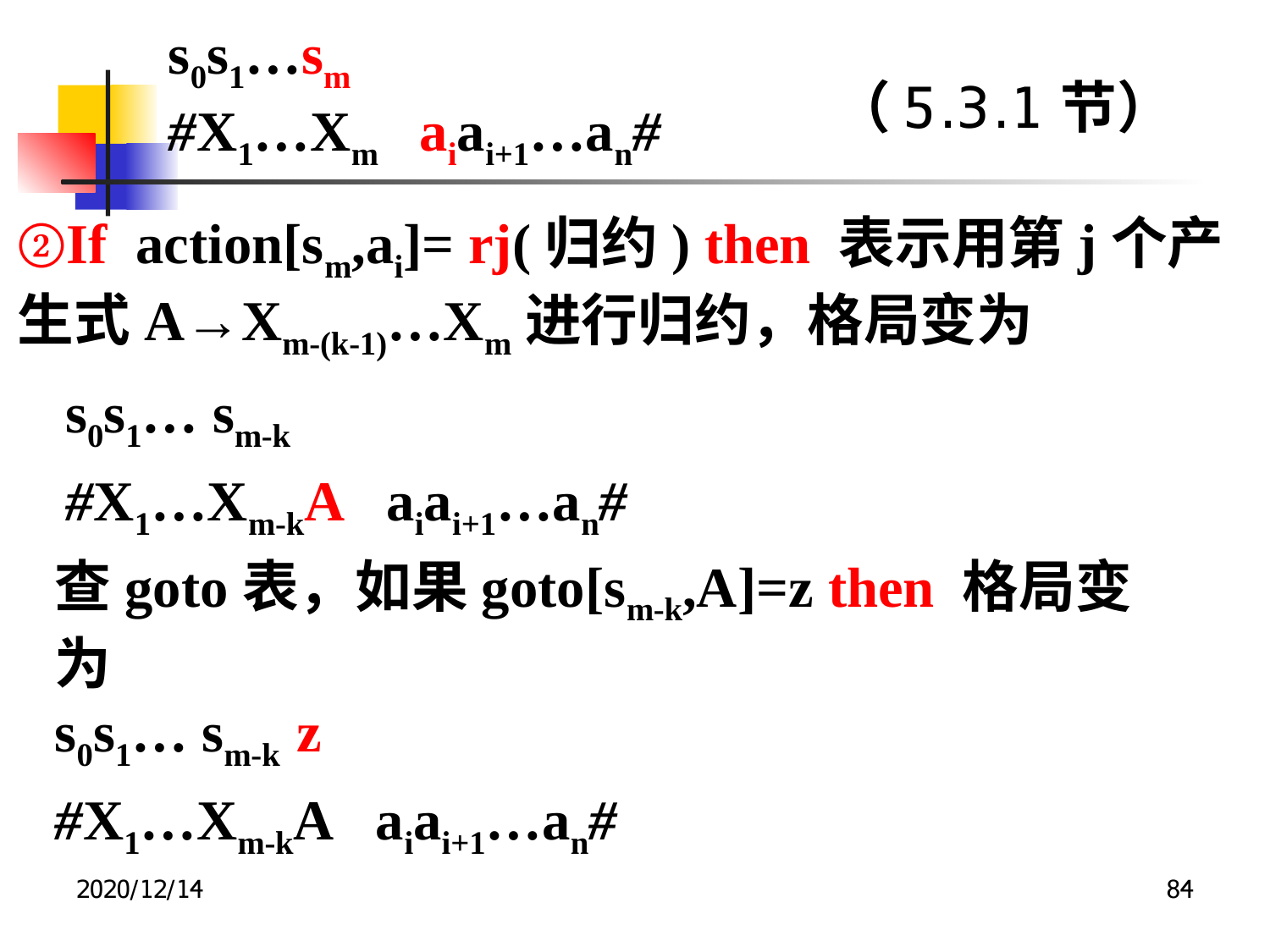

s0s1…sm
#X1…Xm     aiai+1…an#
（5.3.1节）
②If  action[sm,ai]= rj(归约) then 表示用第j个产生式A→Xm-(k-1)…Xm进行归约，格局变为
s0s1… sm-k
#X1…Xm-kA     aiai+1…an#
查goto表，如果goto[sm-k,A]=z then 格局变为
s0s1… sm-k  z
#X1…Xm-kA     aiai+1…an#
2020/12/14
84